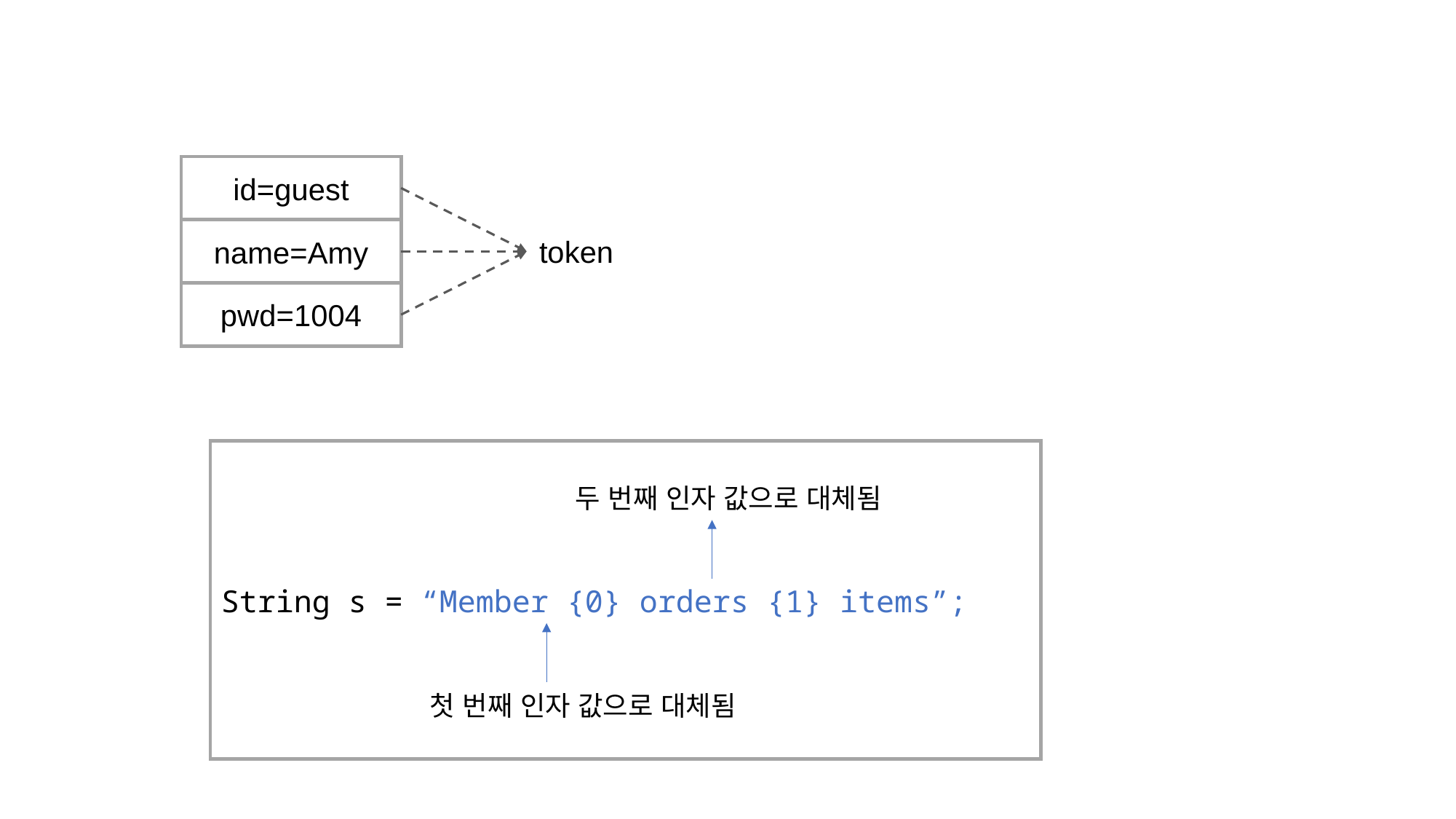

id=guest
name=Amy
token
pwd=1004
String s = “Member {0} orders {1} items”;
두 번째 인자 값으로 대체됨
첫 번째 인자 값으로 대체됨